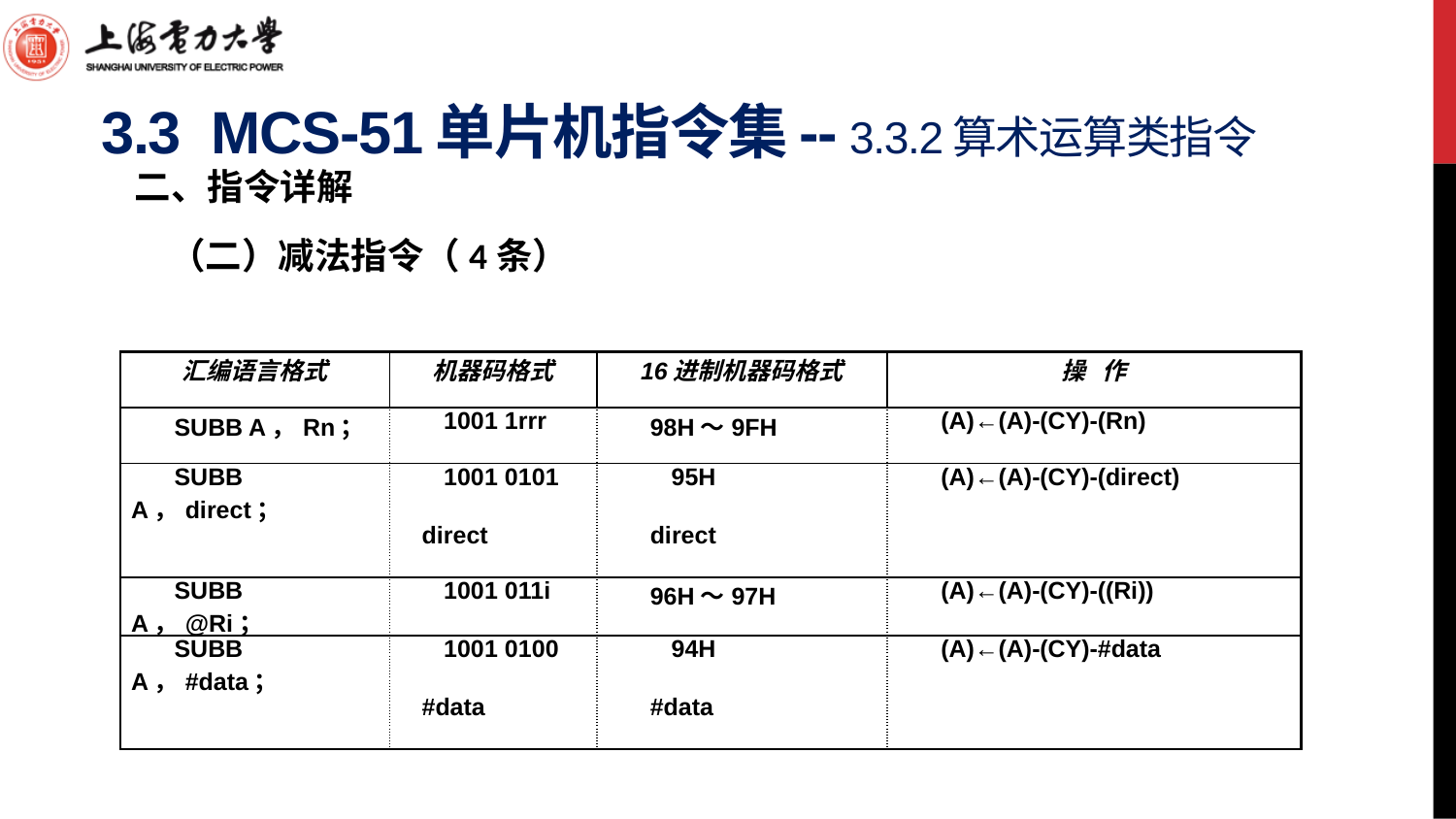

# 3.3  MCS-51单片机指令集-- 3.3.2算术运算类指令
二、指令详解

（二）减法指令（4条）

| 汇编语言格式 | 机器码格式 | 16进制机器码格式 | 操 作 |
| --- | --- | --- | --- |
| SUBB A，Rn； | 1001 1rrr | 98H～9FH | (A)←(A)-(CY)-(Rn) |
| SUBB A，direct； | 1001 0101 | 95H | (A)←(A)-(CY)-(direct) |
|  | direct | direct |  |
| SUBB A，@Ri； | 1001 011i | 96H～97H | (A)←(A)-(CY)-((Ri)) |
| SUBB A，#data； | 1001 0100 | 94H | (A)←(A)-(CY)-#data |
|  | #data | #data |  |